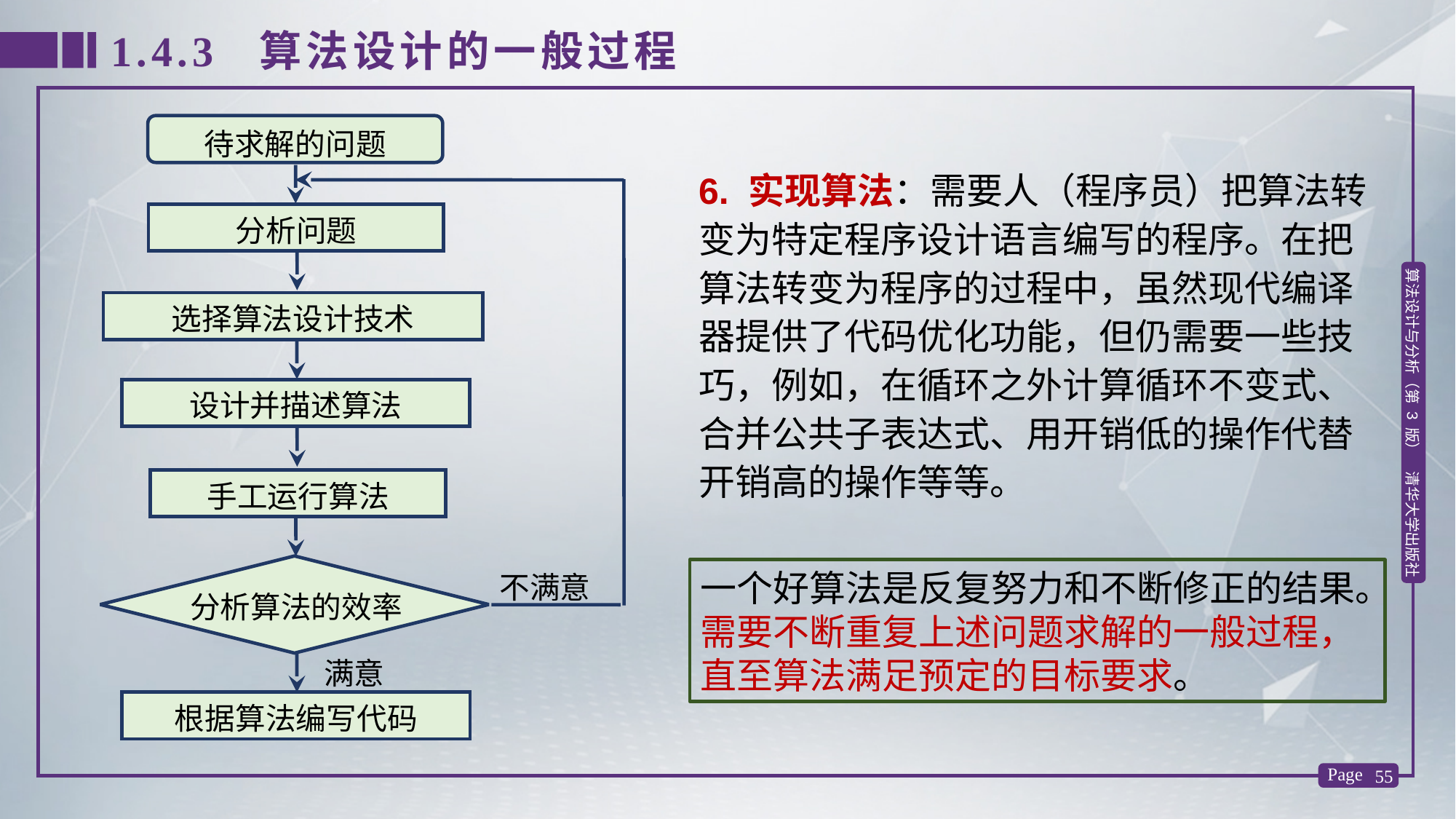

1.4.3  算法设计的一般过程
待求解的问题

6. 实现算法：需要人（程序员）把算法转变为特定程序设计语言编写的程序。在把算法转变为程序的过程中，虽然现代编译器提供了代码优化功能，但仍需要一些技巧，例如，在循环之外计算循环不变式、合并公共子表达式、用开销低的操作代替开销高的操作等等。

分析问题

选择算法设计技术

设计并描述算法

手工运行算法

一个好算法是反复努力和不断修正的结果。需要不断重复上述问题求解的一般过程，直至算法满足预定的目标要求。
不满意

分析算法的效率

满意

根据算法编写代码